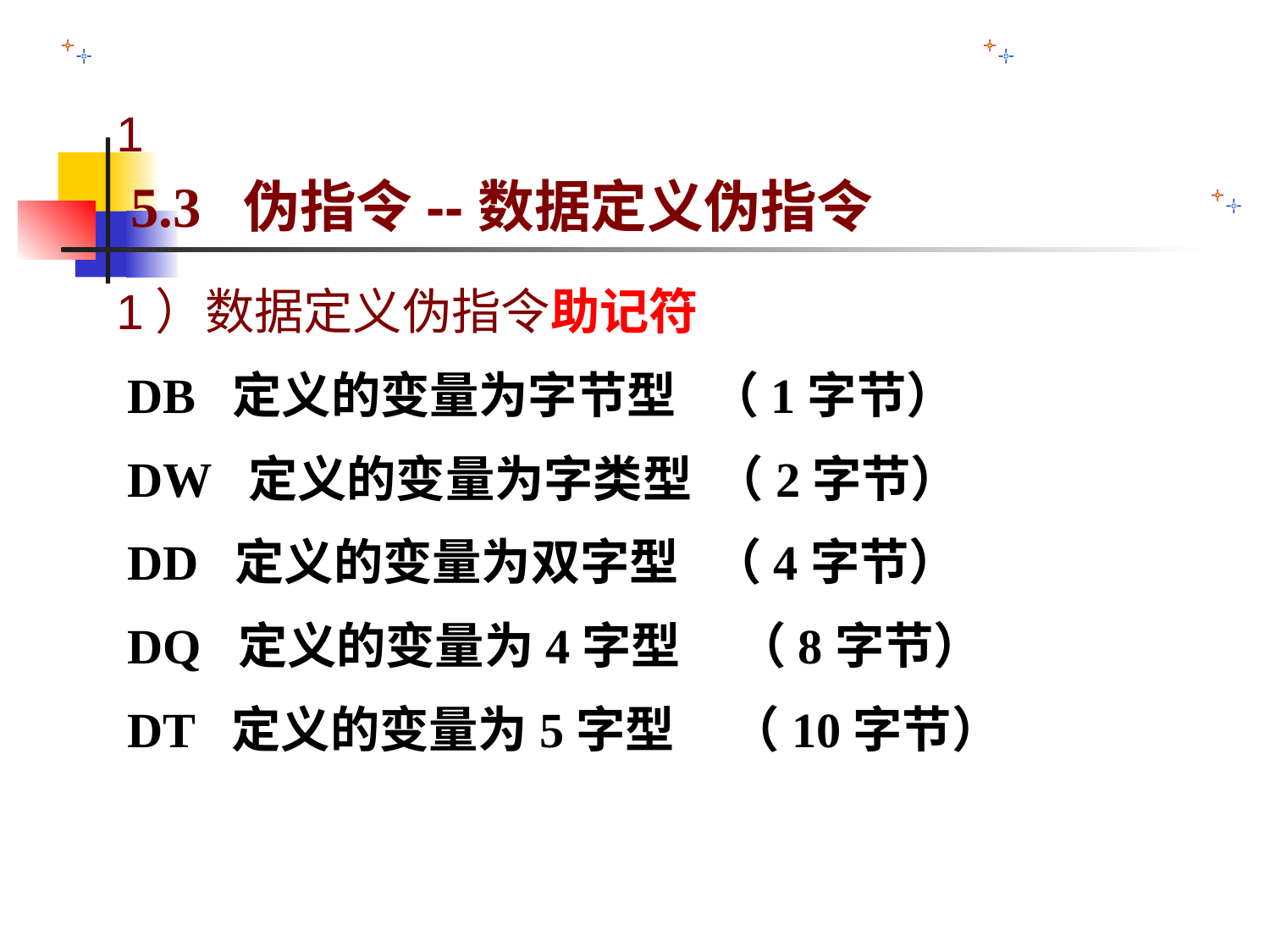

5.3  伪指令--数据定义伪指令
# 1 1）数据定义伪指令助记符
DB  定义的变量为字节型   （1字节）
DW  定义的变量为字类型  （2字节）
DD  定义的变量为双字型   （4字节）
DQ  定义的变量为4字型     （8字节）
DT  定义的变量为5字型     （10字节）